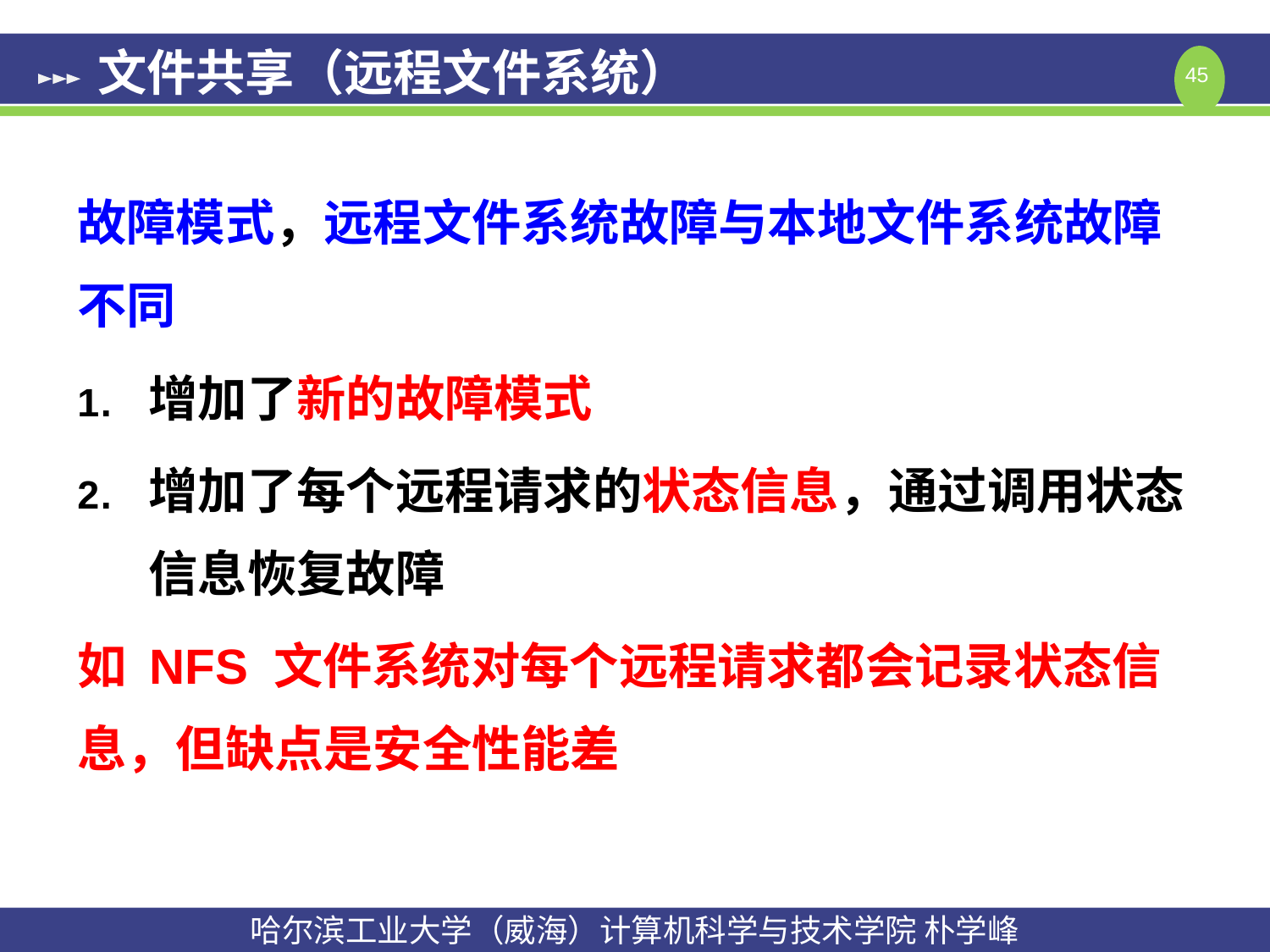

# 文件共享（远程文件系统）
故障模式，远程文件系统故障与本地文件系统故障不同
增加了新的故障模式
增加了每个远程请求的状态信息，通过调用状态信息恢复故障
如 NFS 文件系统对每个远程请求都会记录状态信息，但缺点是安全性能差